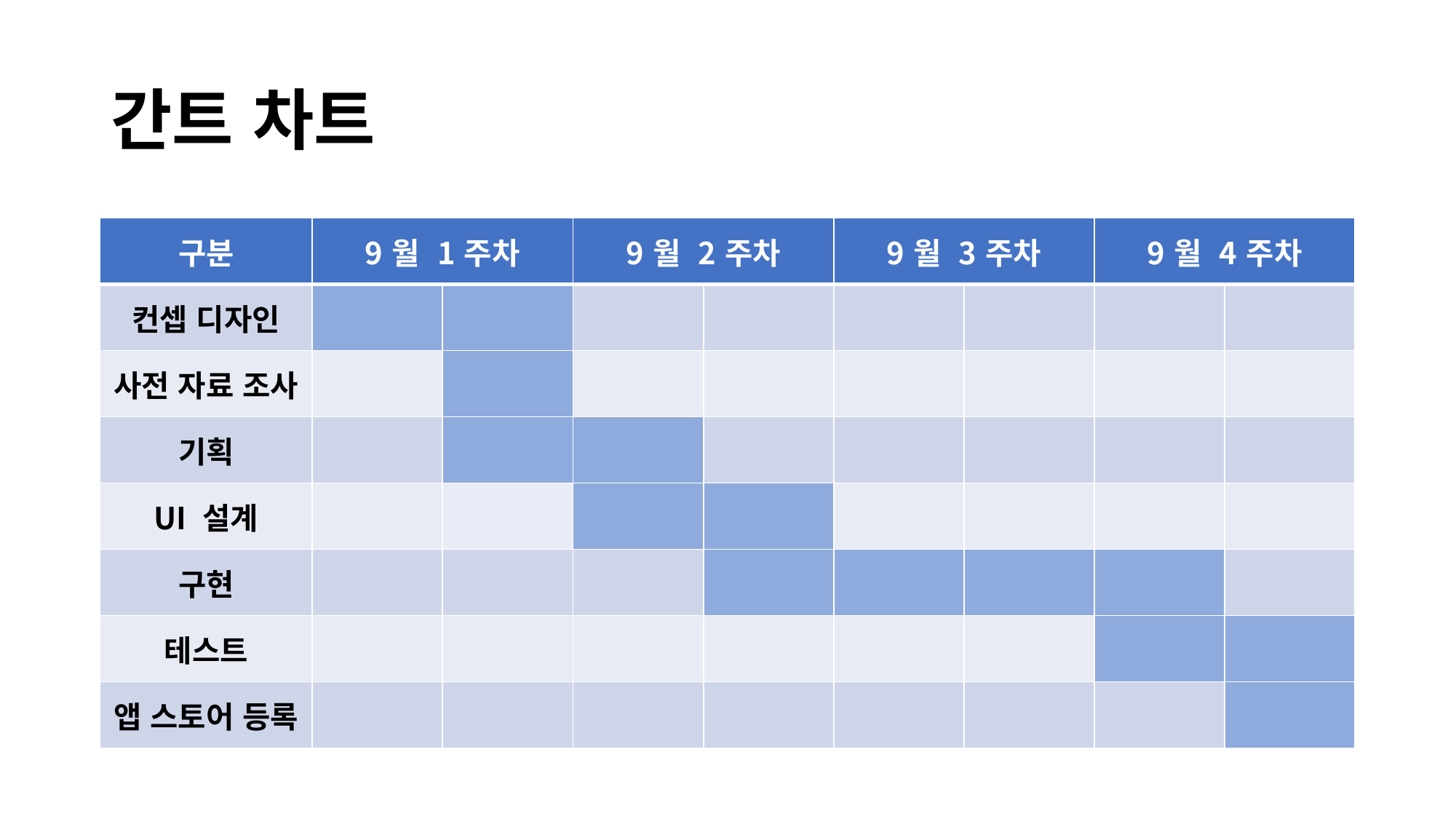

# 간트 차트
| 구분 | 9월 1주차 |  | 9월 2주차 |  | 9월 3주차 |  | 9월 4주차 |  |
| --- | --- | --- | --- | --- | --- | --- | --- | --- |
| 컨셉 디자인 |  |  |  |  |  |  |  |  |
| 사전 자료 조사 |  |  |  |  |  |  |  |  |
| 기획 |  |  |  |  |  |  |  |  |
| UI 설계 |  |  |  |  |  |  |  |  |
| 구현 |  |  |  |  |  |  |  |  |
| 테스트 |  |  |  |  |  |  |  |  |
| 앱 스토어 등록 |  |  |  |  |  |  |  |  |